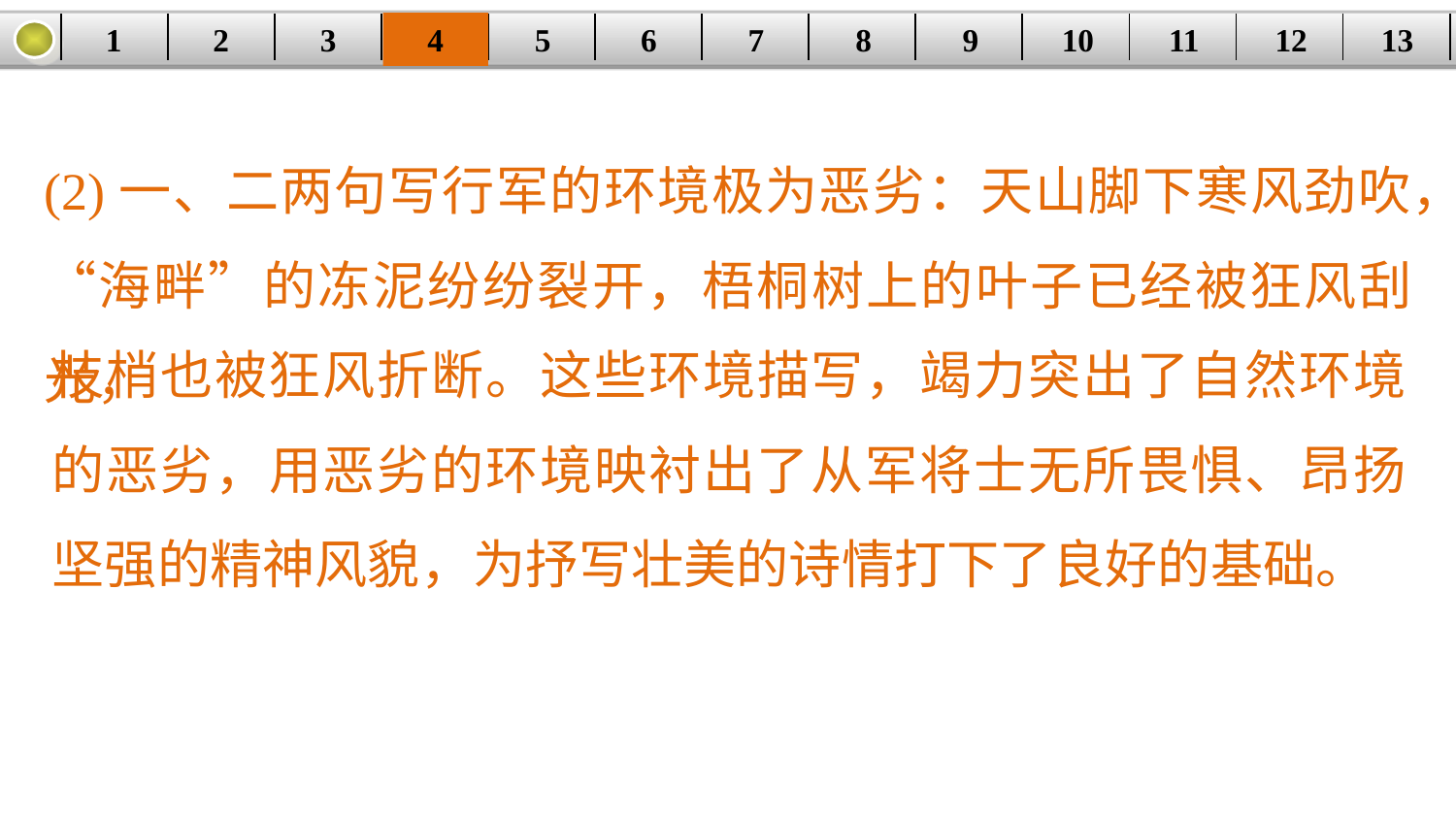

1
2
3
4
5
6
7
8
9
10
11
12
13
|  |  |  |  |  |  |  |  |  |  |  |  |  |
| --- | --- | --- | --- | --- | --- | --- | --- | --- | --- | --- | --- | --- |

(2)一、二两句写行军的环境极为恶劣：天山脚下寒风劲吹，“海畔”的冻泥纷纷裂开，梧桐树上的叶子已经被狂风刮光，
枝梢也被狂风折断。这些环境描写，竭力突出了自然环境的恶劣，用恶劣的环境映衬出了从军将士无所畏惧、昂扬坚强的精神风貌，为抒写壮美的诗情打下了良好的基础。